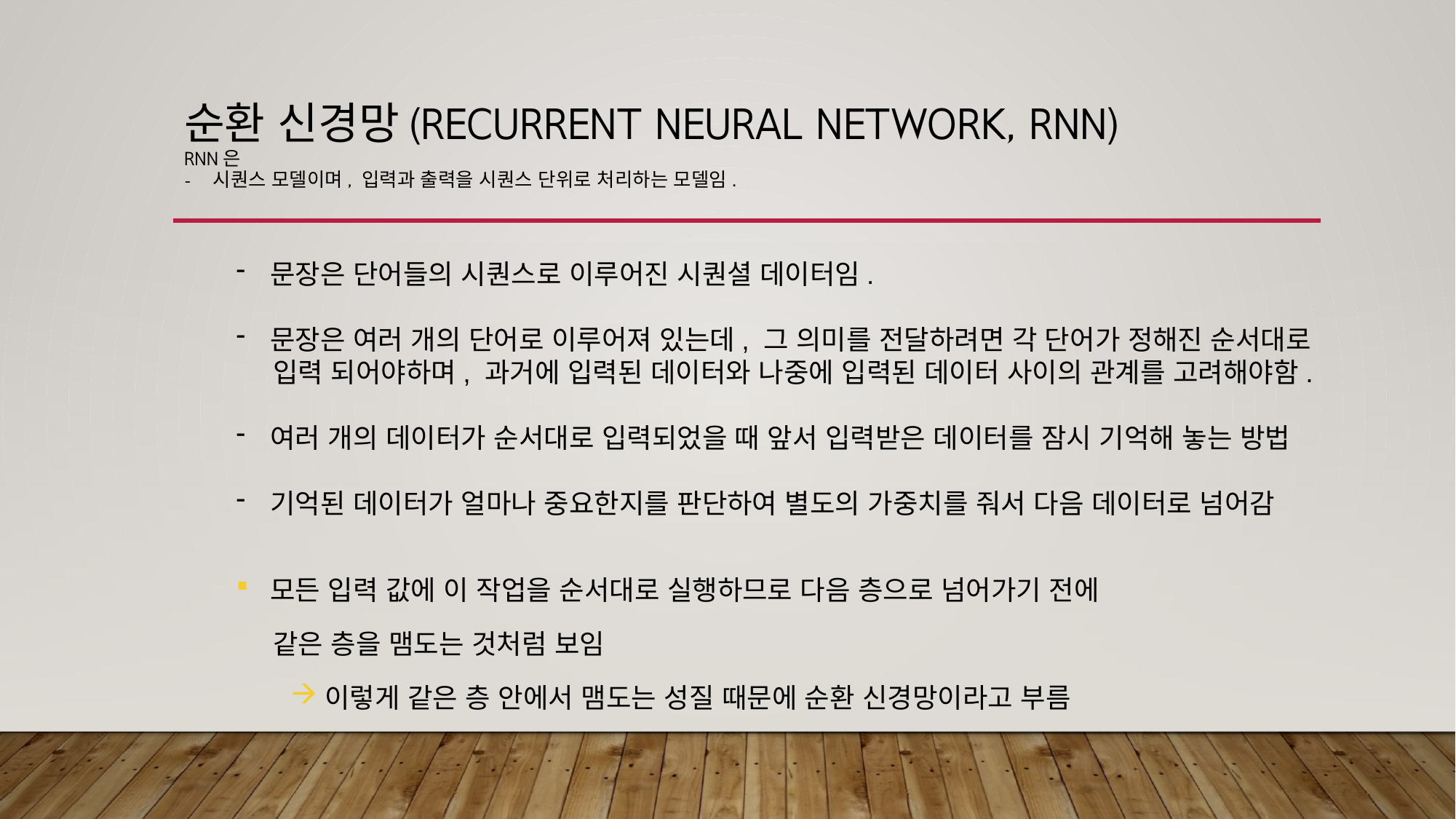

# 순환 신경망(Recurrent Neural Network, RNN) RNN은 -   시퀀스 모델이며, 입력과 출력을 시퀀스 단위로 처리하는 모델임.
문장은 단어들의 시퀀스로 이루어진 시퀀셜 데이터임.

문장은 여러 개의 단어로 이루어져 있는데, 그 의미를 전달하려면 각 단어가 정해진 순서대로
    입력 되어야하며, 과거에 입력된 데이터와 나중에 입력된 데이터 사이의 관계를 고려해야함.

여러 개의 데이터가 순서대로 입력되었을 때 앞서 입력받은 데이터를 잠시 기억해 놓는 방법

기억된 데이터가 얼마나 중요한지를 판단하여 별도의 가중치를 줘서 다음 데이터로 넘어감

모든 입력 값에 이 작업을 순서대로 실행하므로 다음 층으로 넘어가기 전에
    같은 층을 맴도는 것처럼 보임
이렇게 같은 층 안에서 맴도는 성질 때문에 순환 신경망이라고 부름